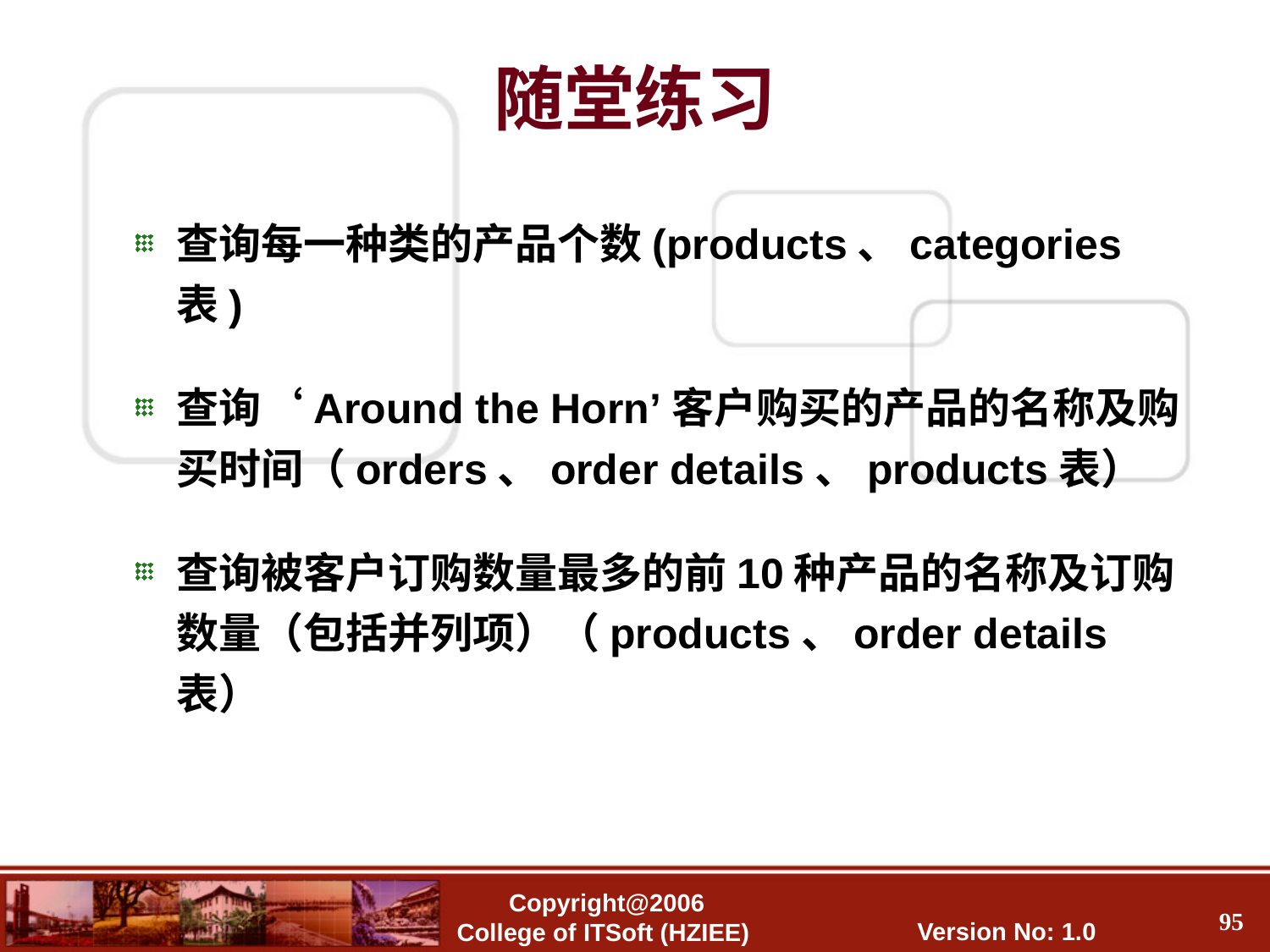

随堂练习
查询每一种类的产品个数(products、categories表)
查询‘Around the Horn’客户购买的产品的名称及购买时间（orders、order details、products表）
查询被客户订购数量最多的前10种产品的名称及订购数量（包括并列项）（products、order details表）